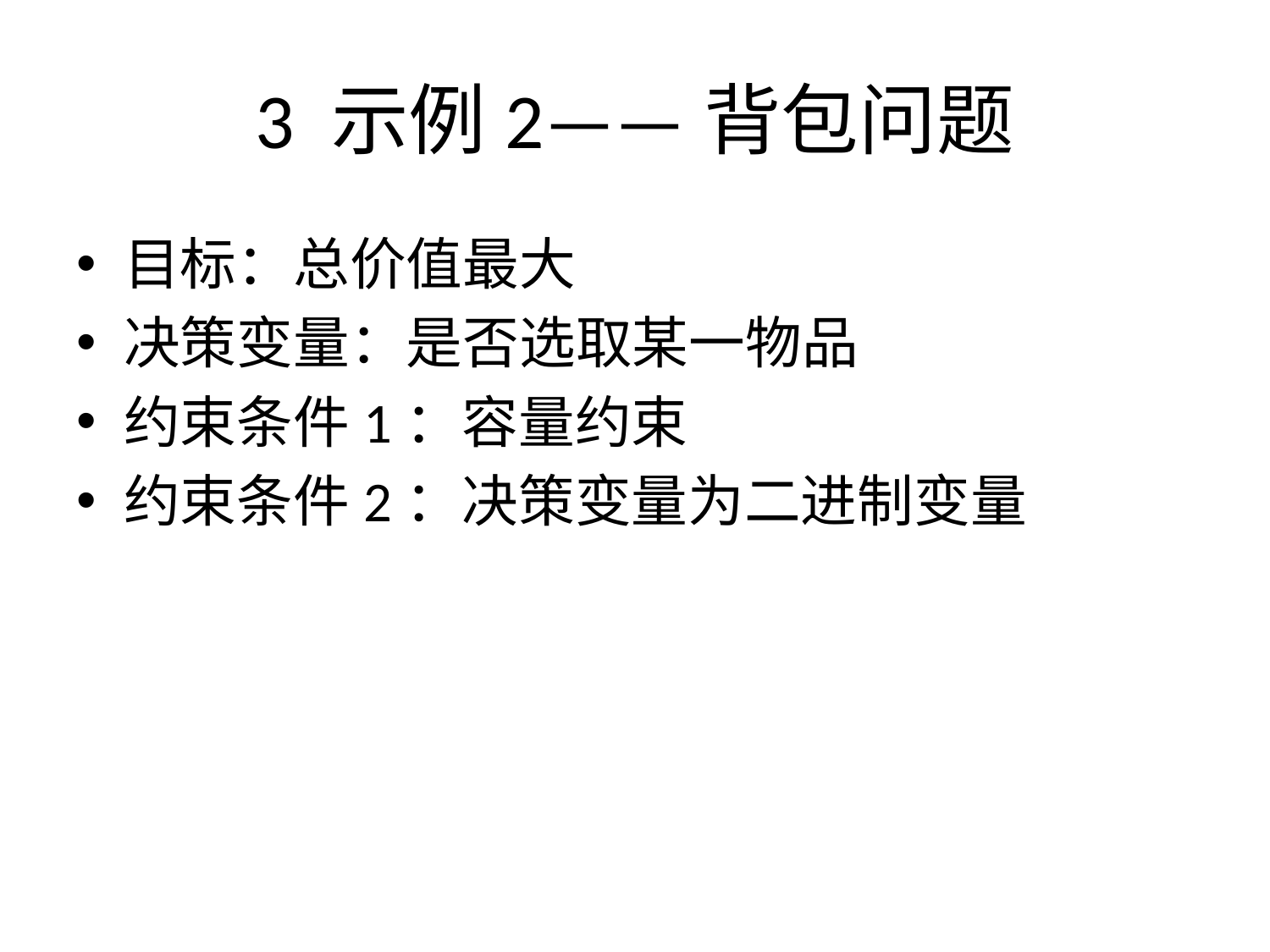

# 3 示例2——背包问题
目标：总价值最大
决策变量：是否选取某一物品
约束条件1：容量约束
约束条件2：决策变量为二进制变量